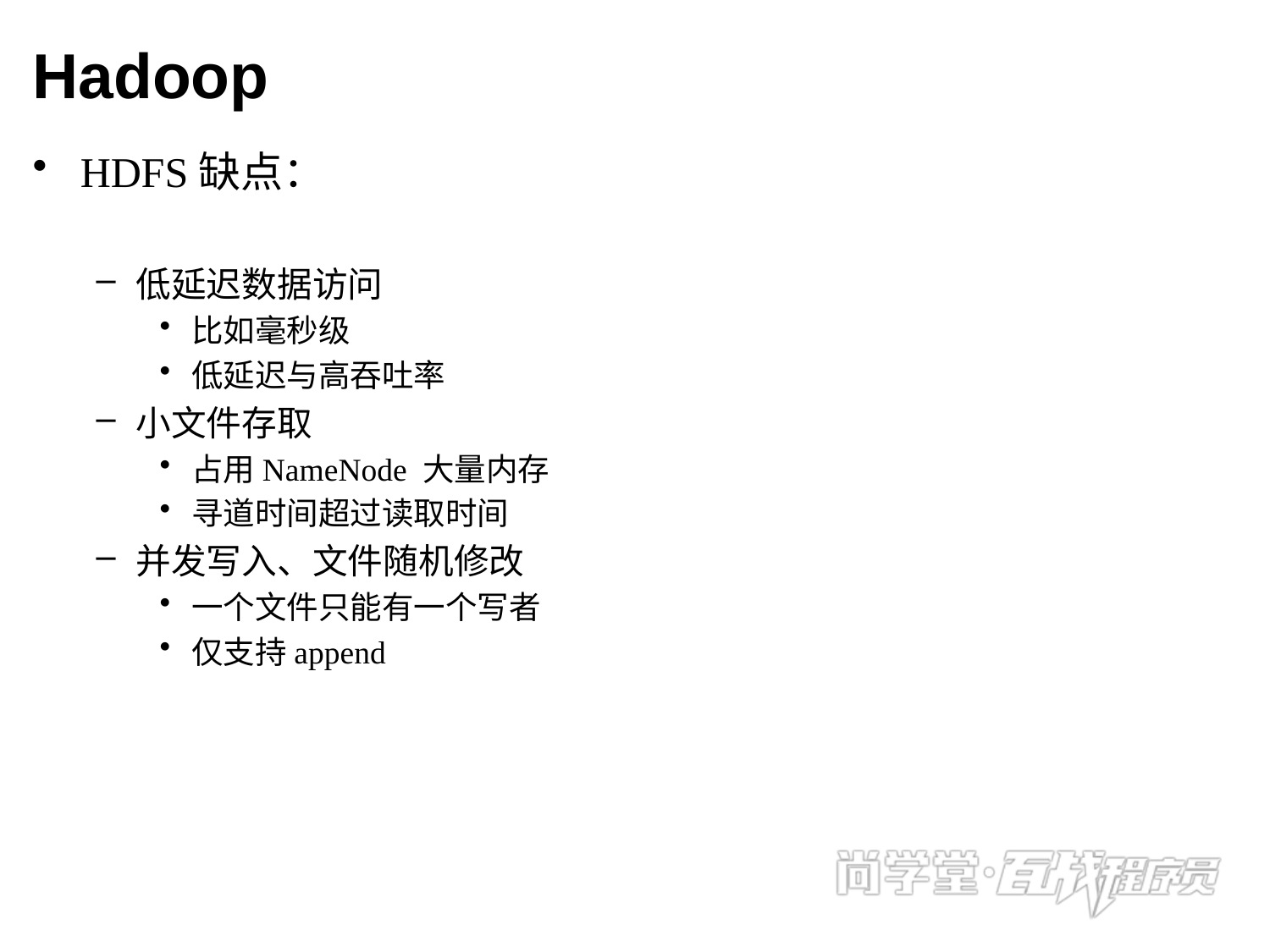

# Hadoop
HDFS缺点：

低延迟数据访问
比如毫秒级
低延迟与高吞吐率
小文件存取
占用NameNode 大量内存
寻道时间超过读取时间
并发写入、文件随机修改
一个文件只能有一个写者
仅支持append